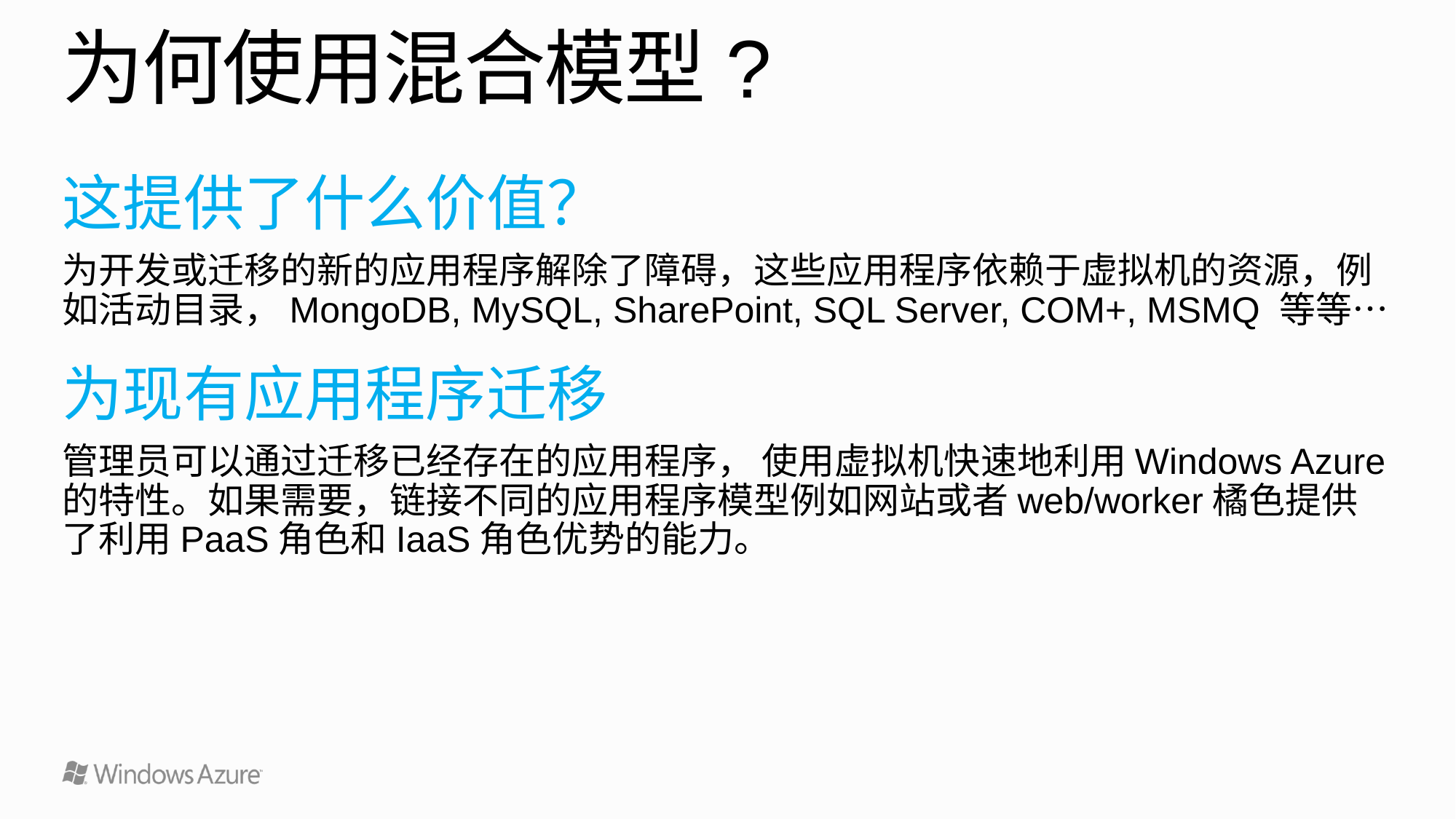

# 为何使用混合模型?
这提供了什么价值？
为开发或迁移的新的应用程序解除了障碍，这些应用程序依赖于虚拟机的资源，例如活动目录，MongoDB, MySQL, SharePoint, SQL Server, COM+, MSMQ 等等…
为现有应用程序迁移
管理员可以通过迁移已经存在的应用程序， 使用虚拟机快速地利用Windows Azure的特性。如果需要，链接不同的应用程序模型例如网站或者web/worker橘色提供了利用PaaS角色和IaaS角色优势的能力。